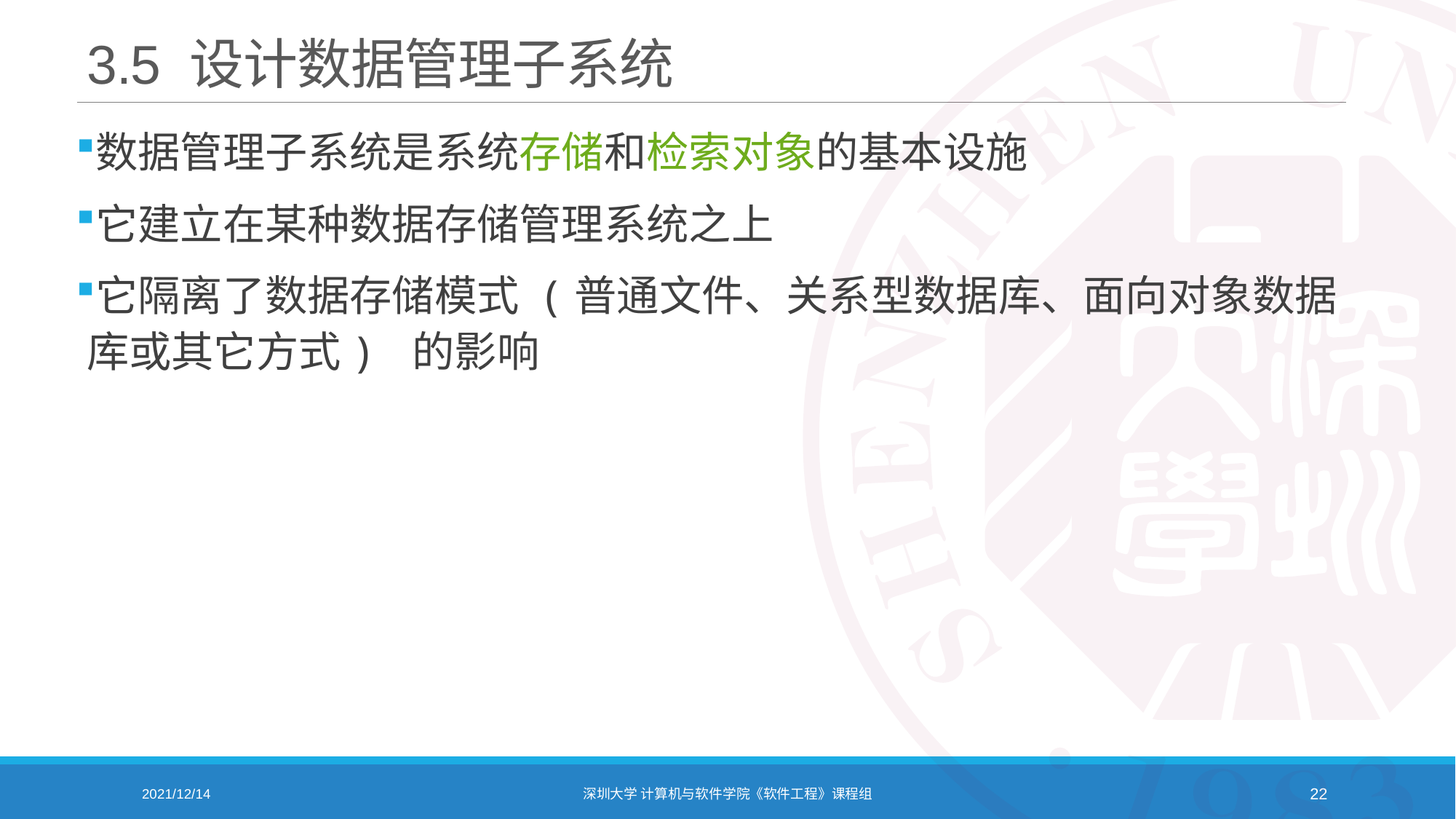

# 3.5 设计数据管理子系统
数据管理子系统是系统存储和检索对象的基本设施
它建立在某种数据存储管理系统之上
它隔离了数据存储模式 (普通文件、关系型数据库、面向对象数据库或其它方式) 的影响
2021/12/14
深圳大学 计算机与软件学院《软件工程》课程组
22